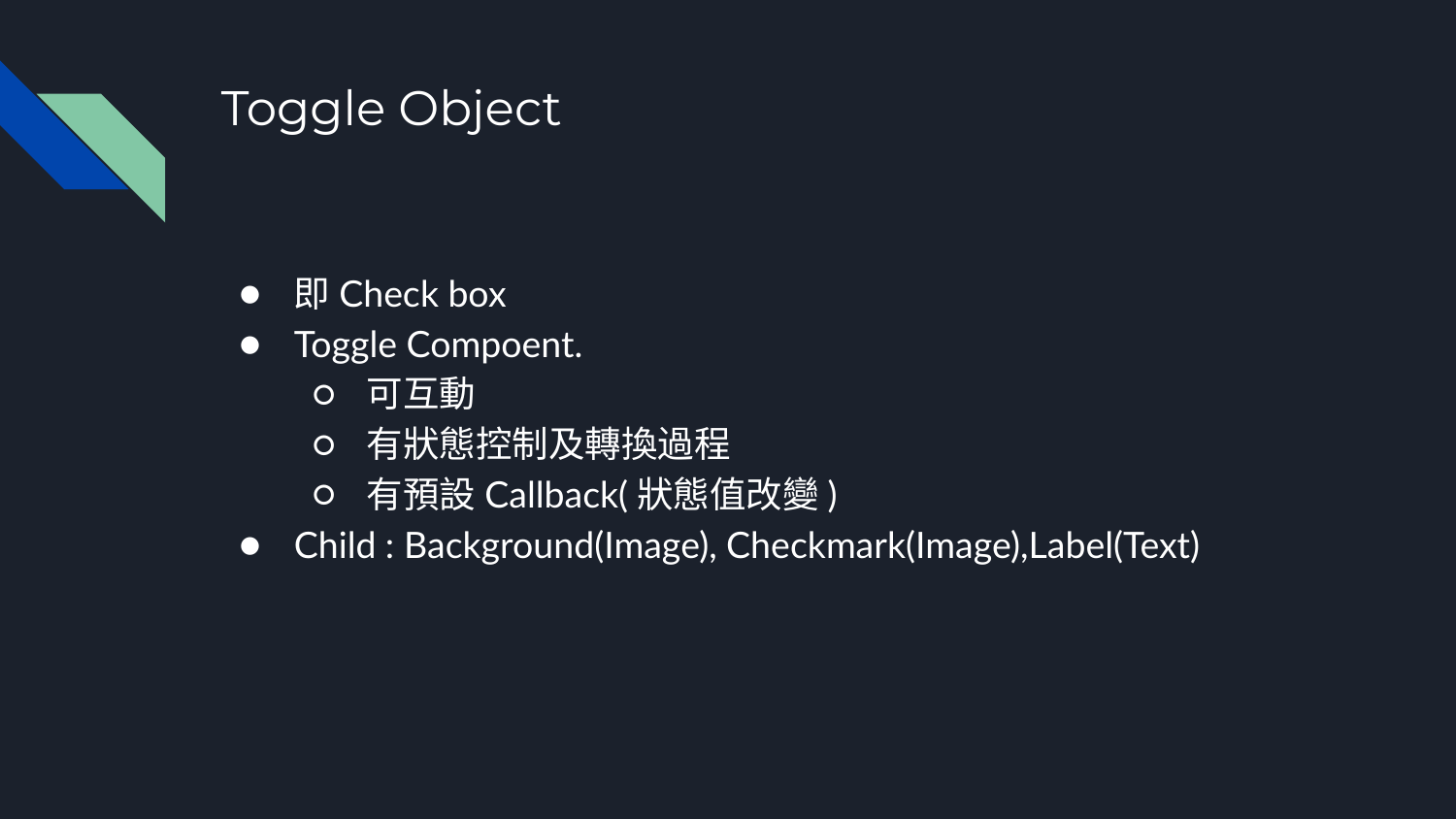

# Toggle Object
即Check box
Toggle Compoent.
可互動
有狀態控制及轉換過程
有預設Callback(狀態值改變)
Child : Background(Image), Checkmark(Image),Label(Text)